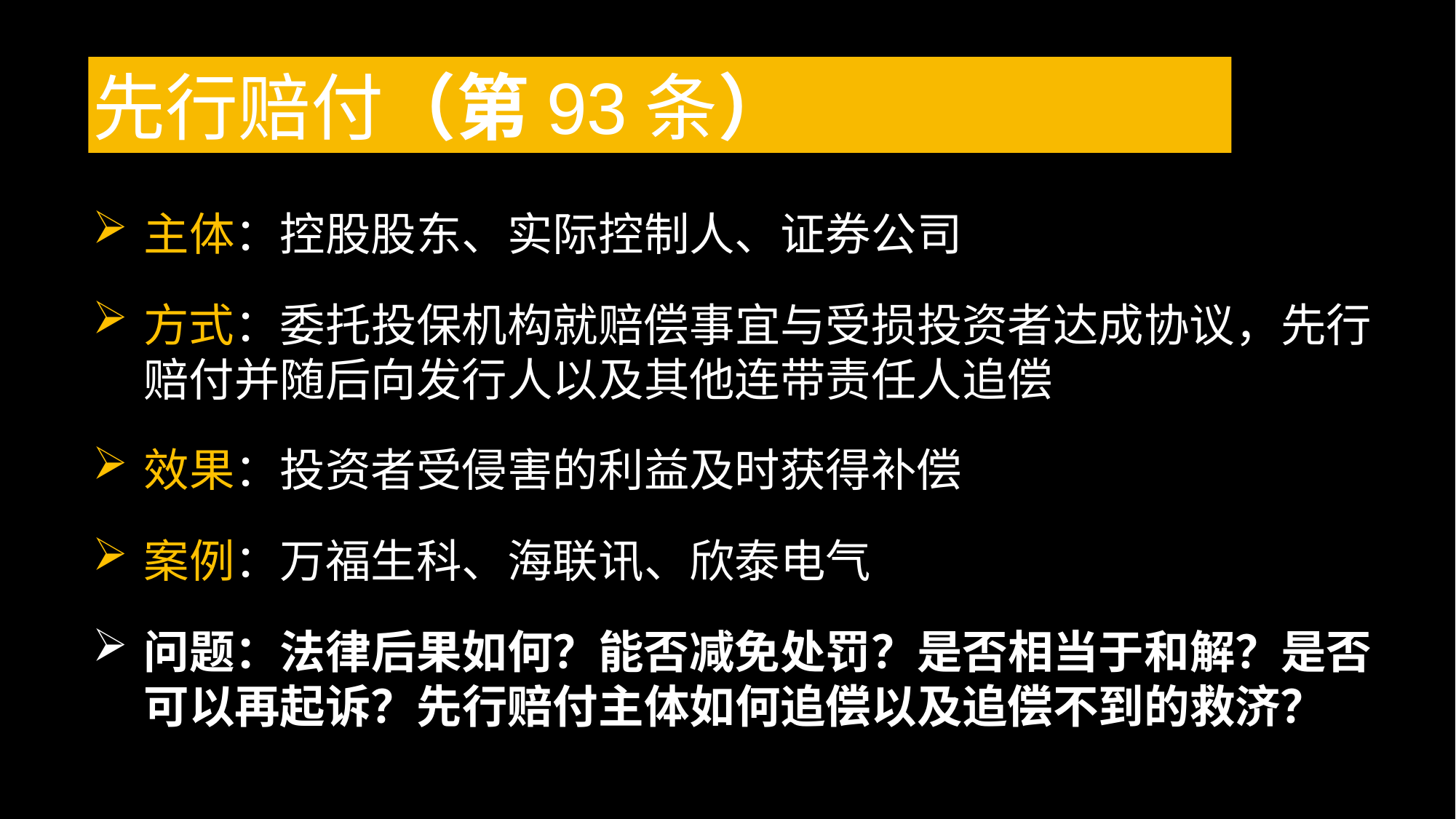

先行赔付（第93条）
主体：控股股东、实际控制人、证券公司
方式：委托投保机构就赔偿事宜与受损投资者达成协议，先行赔付并随后向发行人以及其他连带责任人追偿
效果：投资者受侵害的利益及时获得补偿
案例：万福生科、海联讯、欣泰电气
问题：法律后果如何？能否减免处罚？是否相当于和解？是否可以再起诉？先行赔付主体如何追偿以及追偿不到的救济？